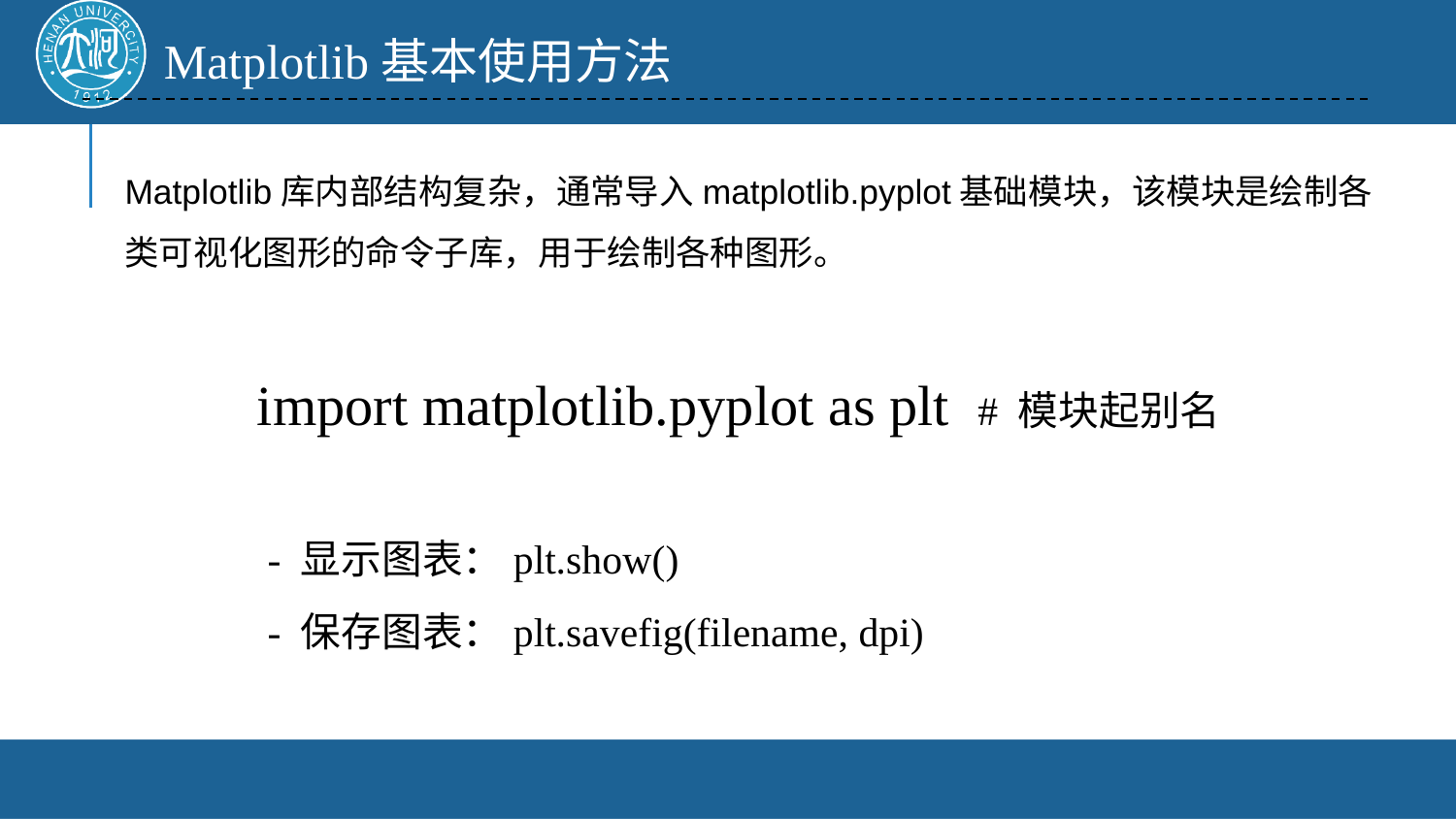

Matplotlib基本使用方法
Matplotlib库内部结构复杂，通常导入matplotlib.pyplot基础模块，该模块是绘制各类可视化图形的命令子库，用于绘制各种图形。

              import matplotlib.pyplot as plt  # 模块起别名

              - 显示图表：plt.show()
              - 保存图表：plt.savefig(filename, dpi)